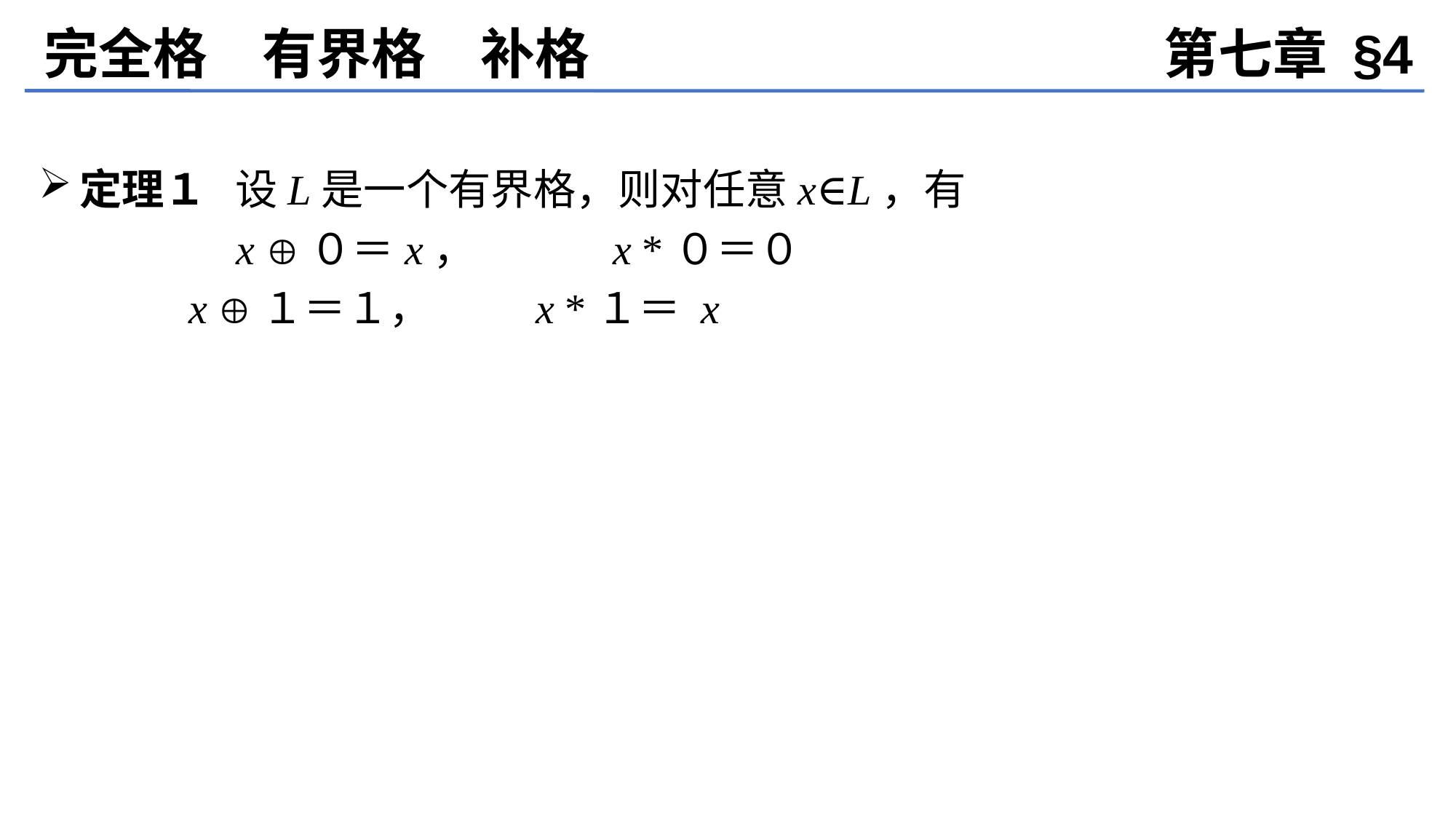

完全格　有界格　补格
第七章 §4
定理１   设L是一个有界格，则对任意x∈L，有
		x ⊕０＝x，　　　x *０＝０
		x ⊕１＝１，　　 x *１＝ x